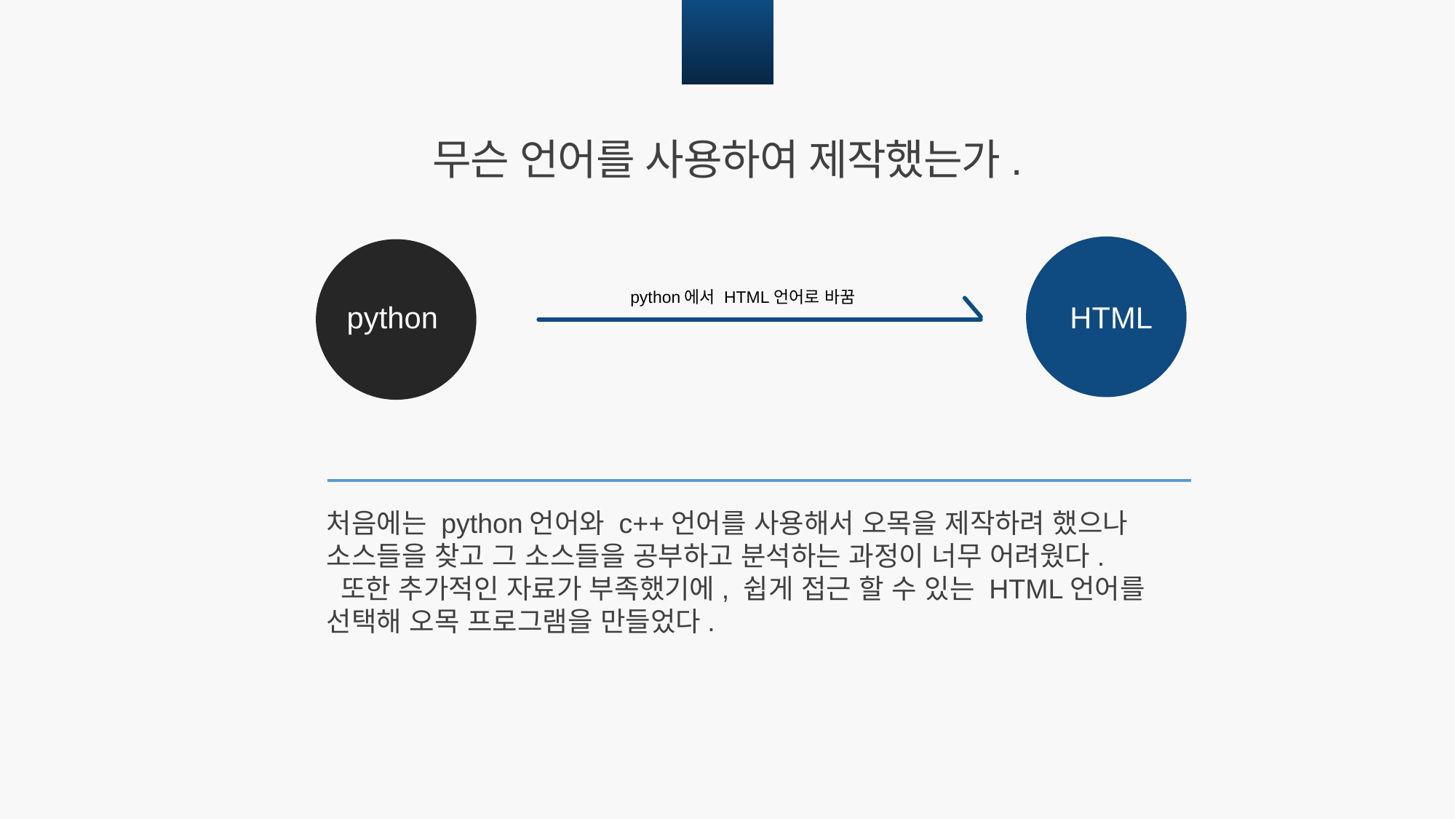

02
무슨 언어를 사용하여 제작했는가.

python에서 HTML언어로 바꿈
python
HTML
처음에는 python언어와 c++언어를 사용해서 오목을 제작하려 했으나 소스들을 찾고 그 소스들을 공부하고 분석하는 과정이 너무 어려웠다.
 또한 추가적인 자료가 부족했기에, 쉽게 접근 할 수 있는 HTML언어를 선택해 오목 프로그램을 만들었다.